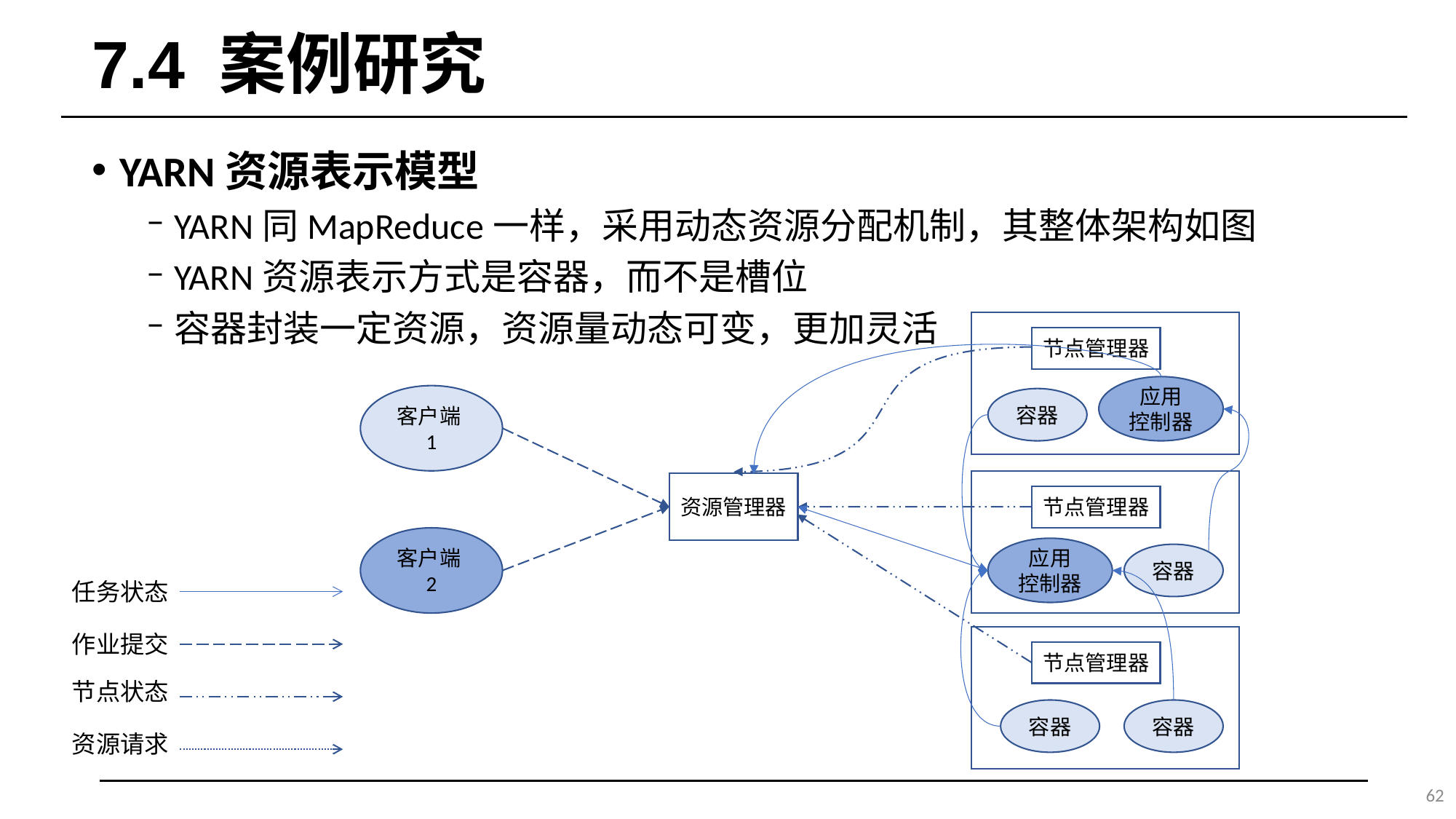

# 7.4 案例研究
YARN资源表示模型
YARN同MapReduce一样，采用动态资源分配机制，其整体架构如图
YARN资源表示方式是容器，而不是槽位
容器封装一定资源，资源量动态可变，更加灵活

节点管理器
应用
控制器
容器
客户端1

节点管理器
应用
控制器
容器
资源管理器
客户端2
任务状态
作业提交

节点管理器
容器
节点状态
容器
资源请求
62